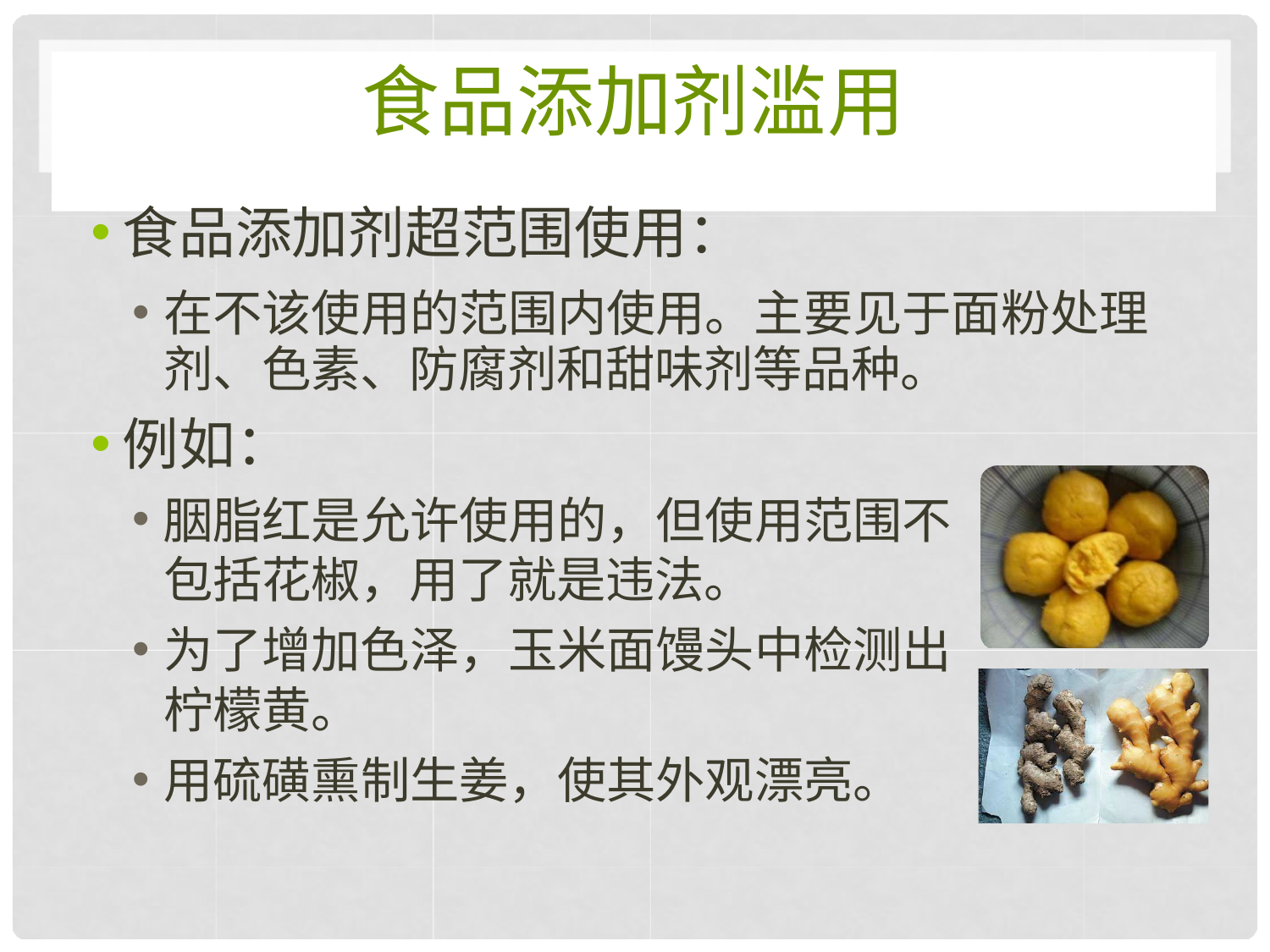

# 食品添加剂滥用
食品添加剂超范围使用：
在不该使用的范围内使用。主要见于面粉处理 剂、色素、防腐剂和甜味剂等品种。
例如：
胭脂红是允许使用的，但使用范围不 包括花椒，用了就是违法。
为了增加色泽，玉米面馒头中检测出 柠檬黄。
用硫磺熏制生姜，使其外观漂亮。